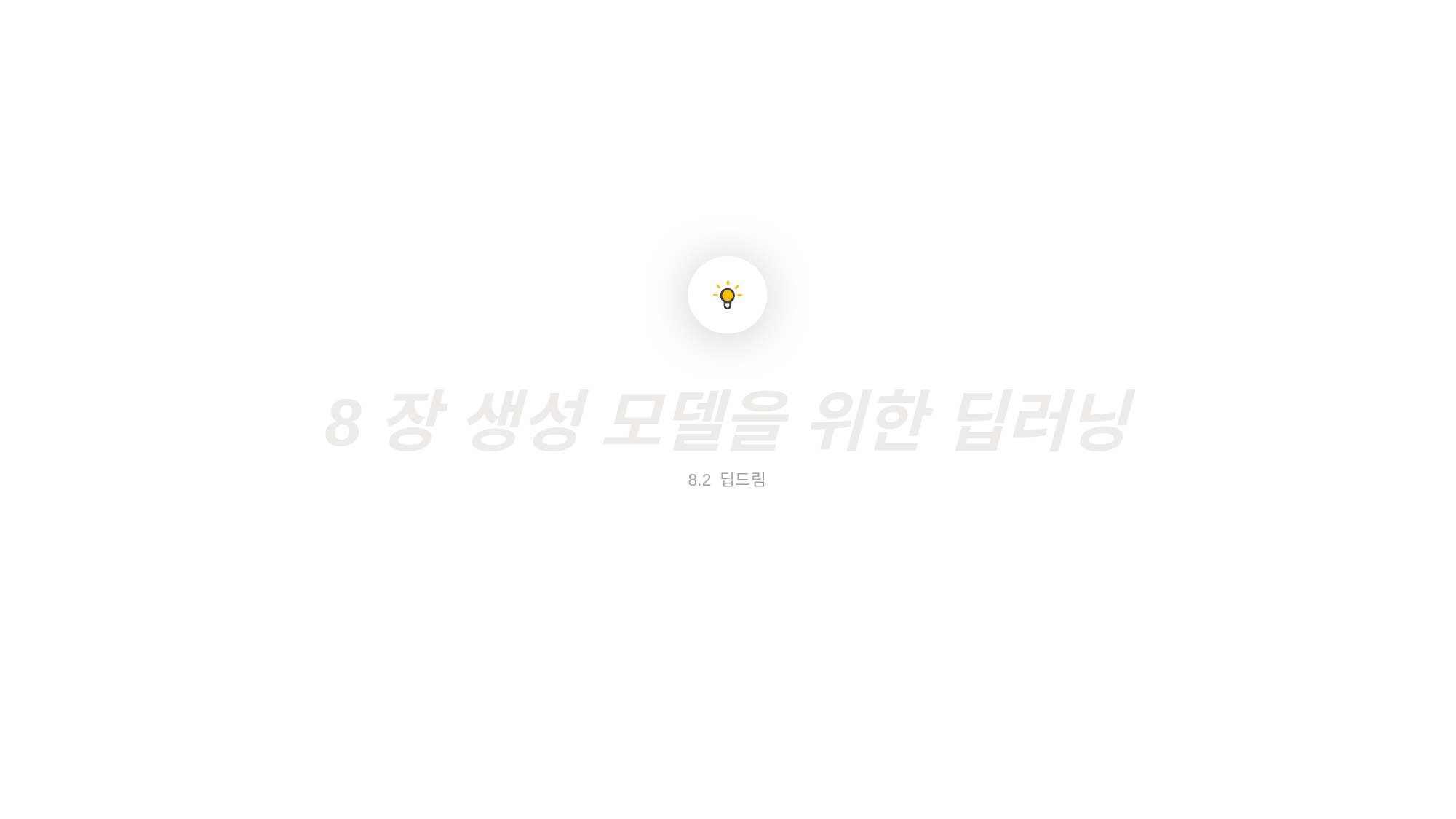

8장 생성 모델을 위한 딥러닝
8.2 딥드림